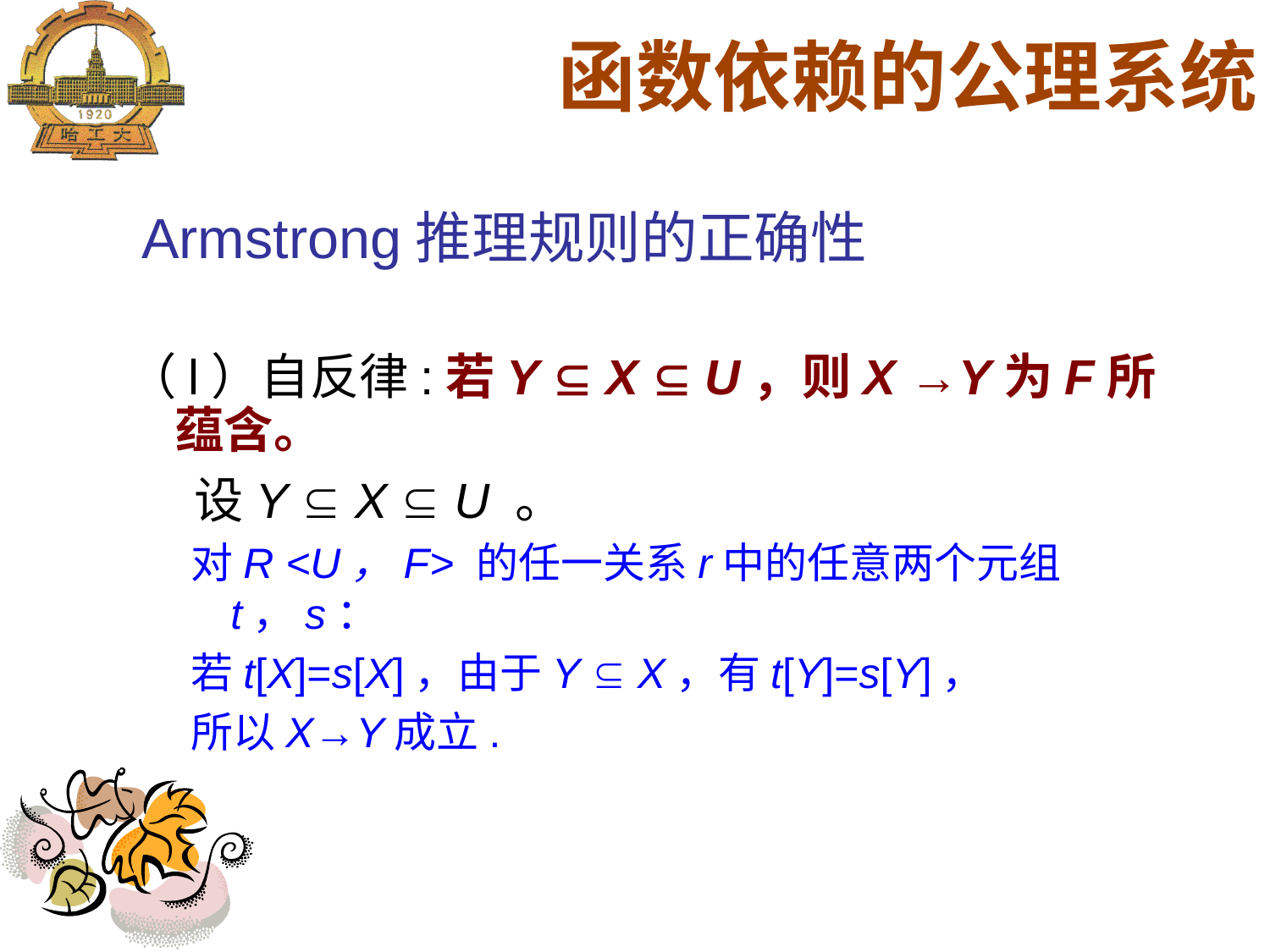

函数依赖的公理系统
 Armstrong推理规则的正确性

（l）自反律:若Y ⊆ X ⊆ U，则X →Y为F所蕴含。
     设Y ⊆ X ⊆ U 。
对R <U，F> 的任一关系r中的任意两个元组t，s：
若t[X]=s[X]，由于Y ⊆ X，有t[Y]=s[Y]，
所以X→Y成立.